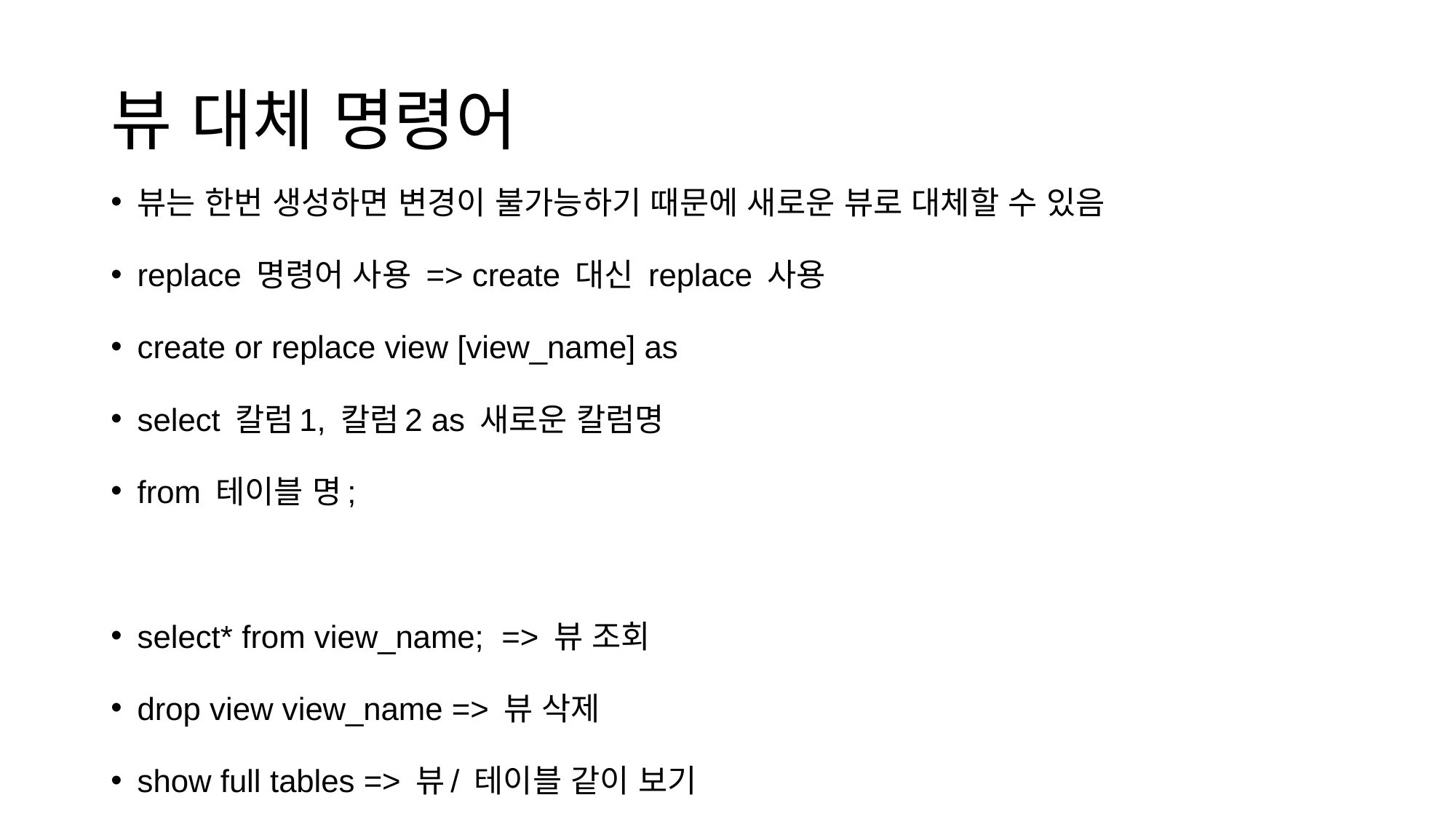

# 뷰 대체 명령어
뷰는 한번 생성하면 변경이 불가능하기 때문에 새로운 뷰로 대체할 수 있음
replace 명령어 사용 => create 대신 replace 사용
create or replace view [view_name] as
select 칼럼1, 칼럼2 as 새로운 칼럼명
from 테이블 명;

select* from view_name;  => 뷰 조회
drop view view_name => 뷰 삭제
show full tables => 뷰/ 테이블 같이 보기